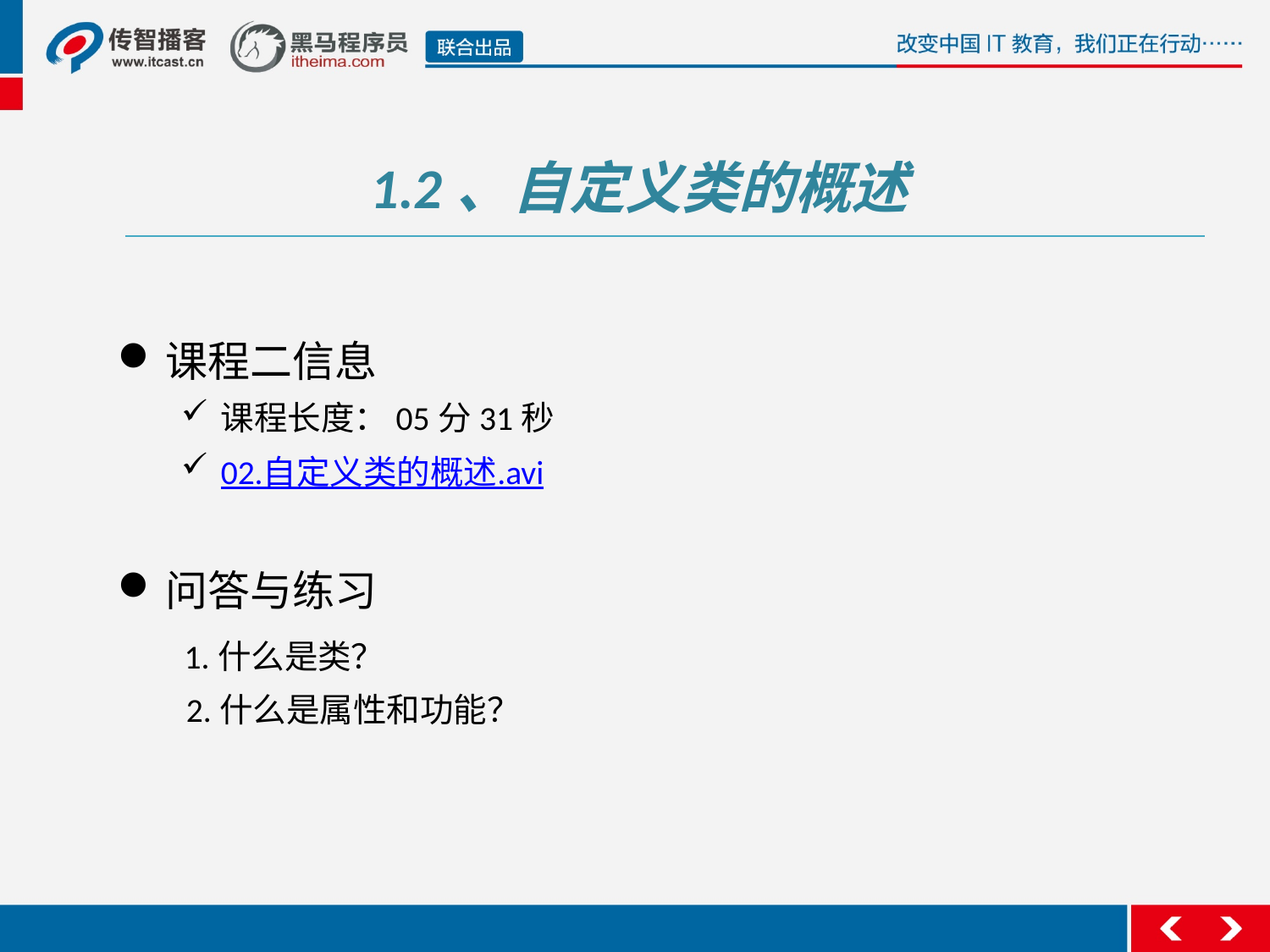

1.2、自定义类的概述

课程二信息
课程长度：05分31秒
02.自定义类的概述.avi

问答与练习
       1.什么是类？
         2.什么是属性和功能？